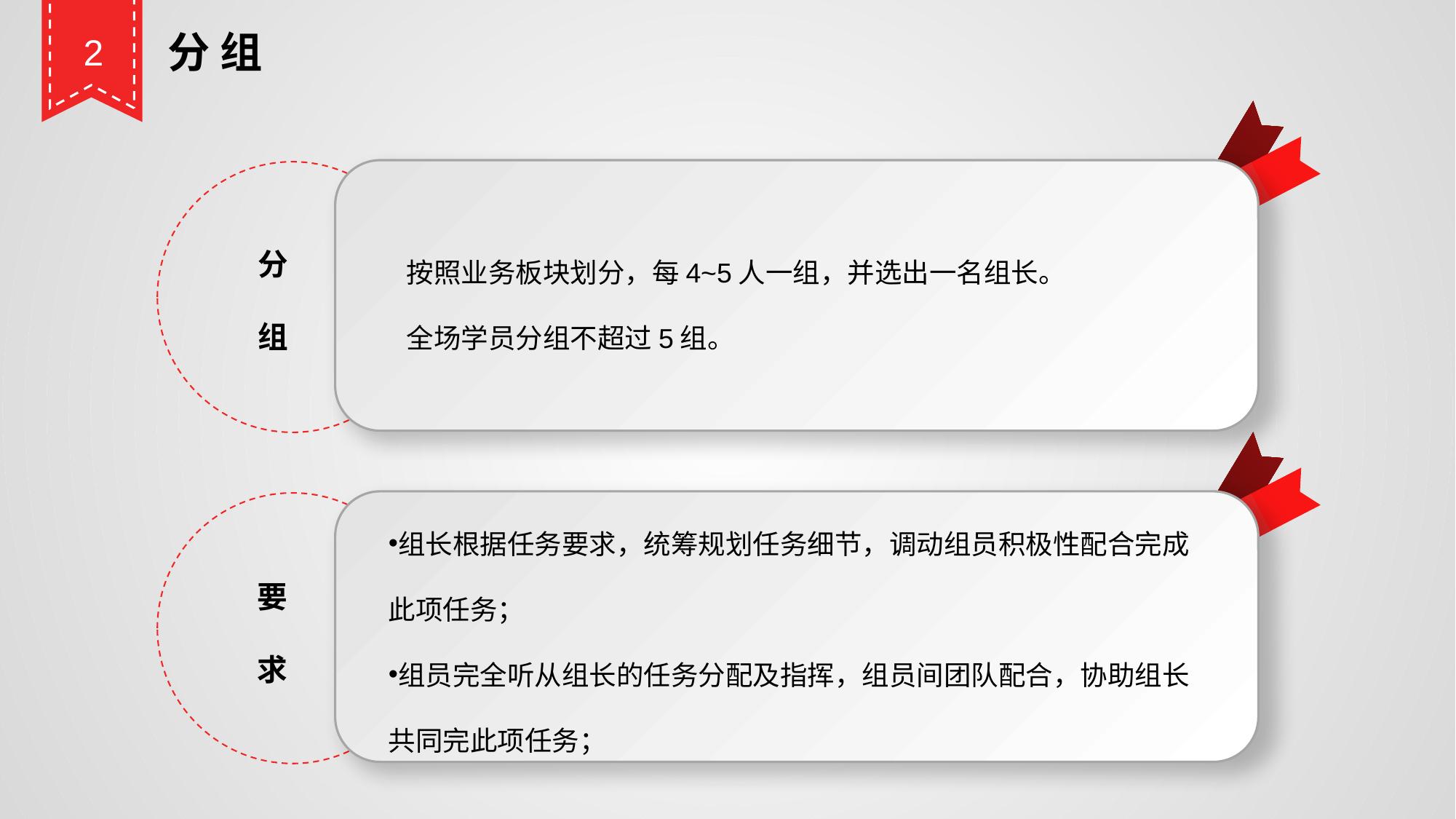

分 组
2

按照业务板块划分，每4~5人一组，并选出一名组长。
全场学员分组不超过5组。
分

组

组长根据任务要求，统筹规划任务细节，调动组员积极性配合完成此项任务；
组员完全听从组长的任务分配及指挥，组员间团队配合，协助组长共同完此项任务；

要

求